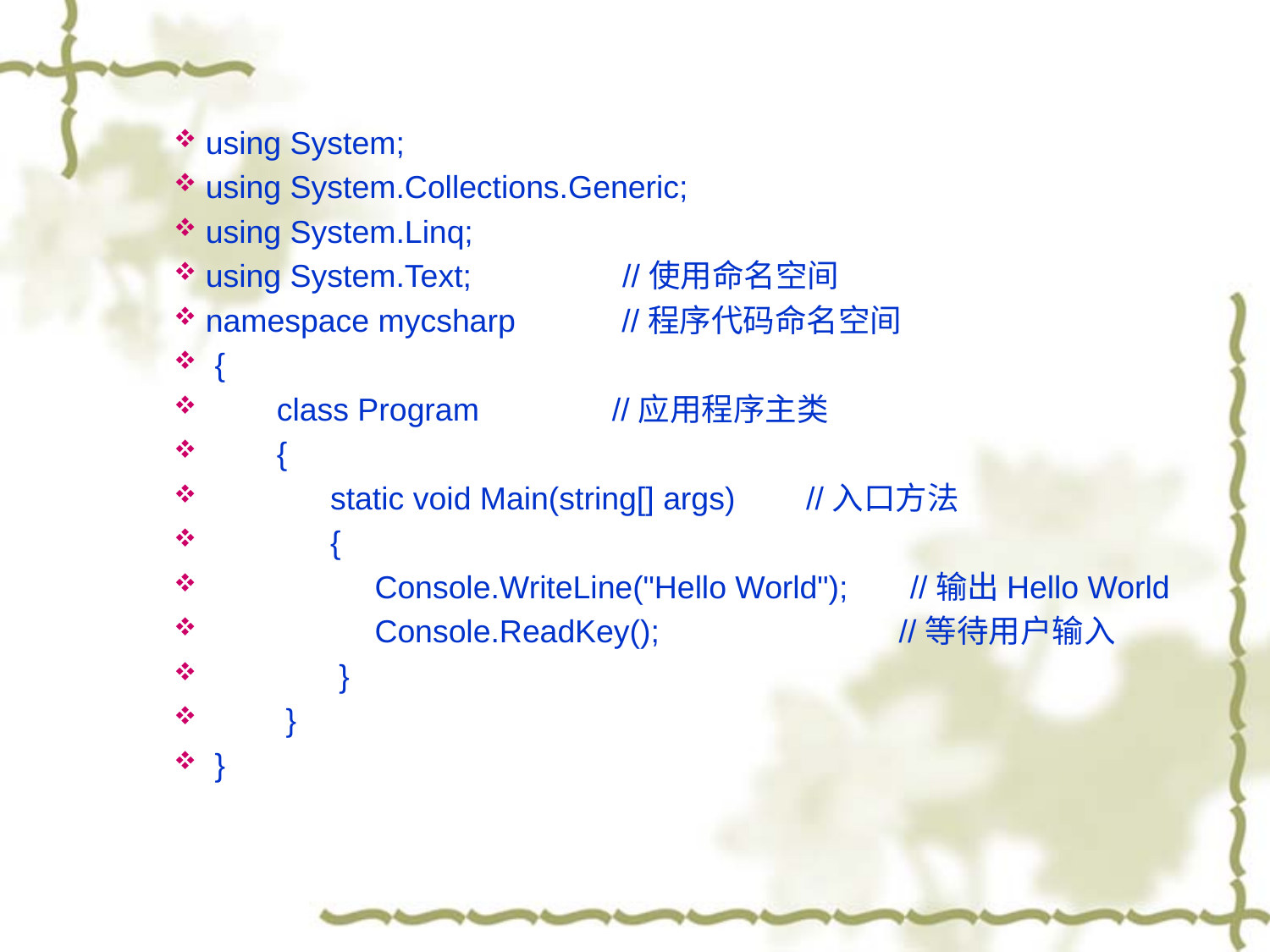

using System;
using System.Collections.Generic;
using System.Linq;
using System.Text;                 //使用命名空间
namespace mycsharp            //程序代码命名空间
 {
        class Program               //应用程序主类
        {
              static void Main(string[] args)        //入口方法
              {
                   Console.WriteLine("Hello World");       //输出Hello World
                   Console.ReadKey();                           //等待用户输入
               }
         }
 }